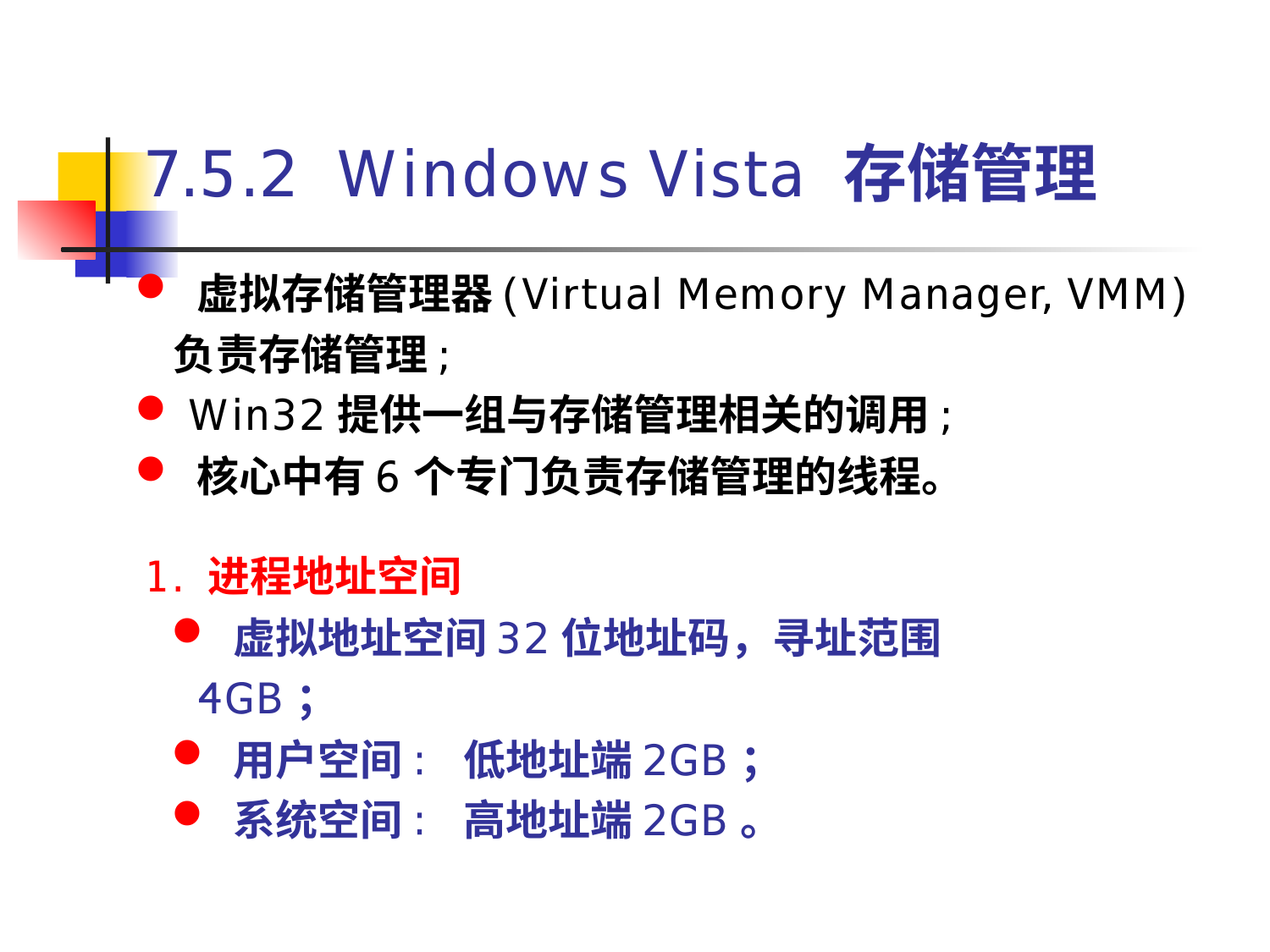

7.5.2  Windows Vista 存储管理
 虚拟存储管理器(Virtual Memory Manager, VMM)
   负责存储管理;
 Win32提供一组与存储管理相关的调用;
 核心中有6个专门负责存储管理的线程。
 1. 进程地址空间
 虚拟地址空间32位地址码，寻址范围4GB；
 用户空间:  低地址端2GB；
 系统空间:  高地址端2GB。